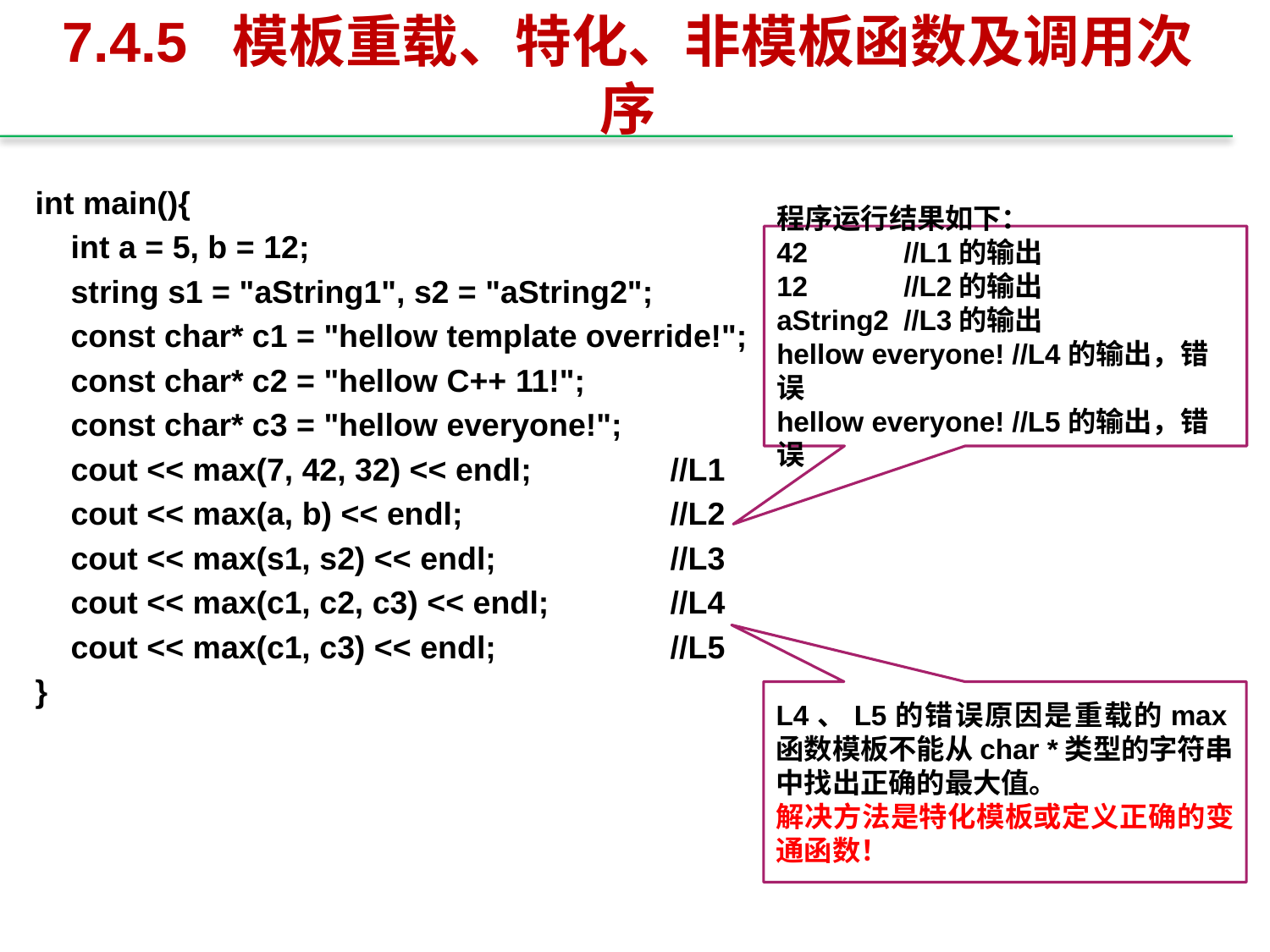

# 7.4.5  模板重载、特化、非模板函数及调用次序
int main(){
    int a = 5, b = 12;
    string s1 = "aString1", s2 = "aString2";
    const char* c1 = "hellow template override!";
    const char* c2 = "hellow C++ 11!";
    const char* c3 = "hellow everyone!";
    cout << max(7, 42, 32) << endl;     	//L1
    cout << max(a, b) << endl;		//L2
    cout << max(s1, s2) << endl;        	//L3
    cout << max(c1, c2, c3) << endl;    	//L4
    cout << max(c1, c3) << endl;        	//L5
}
程序运行结果如下：
42	//L1的输出
12	//L2的输出
aString2	//L3的输出
hellow everyone! //L4的输出，错误
hellow everyone! //L5的输出，错误
L4、L5的错误原因是重载的max函数模板不能从char *类型的字符串中找出正确的最大值。
解决方法是特化模板或定义正确的变通函数！